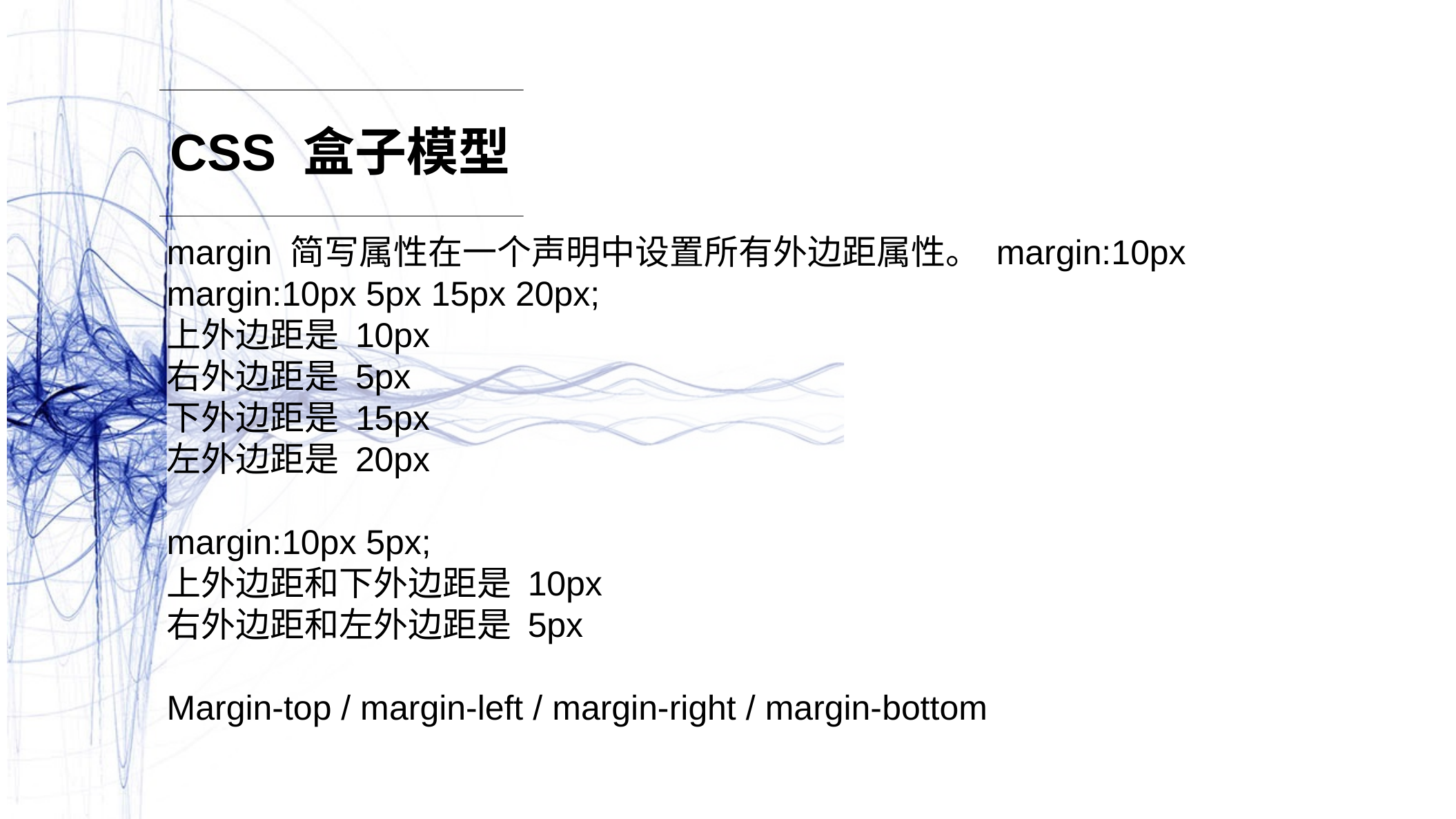

CSS 盒子模型

margin 简写属性在一个声明中设置所有外边距属性。 margin:10px
margin:10px 5px 15px 20px;
上外边距是 10px
右外边距是 5px
下外边距是 15px
左外边距是 20px

margin:10px 5px;
上外边距和下外边距是 10px
右外边距和左外边距是 5px

Margin-top / margin-left / margin-right / margin-bottom